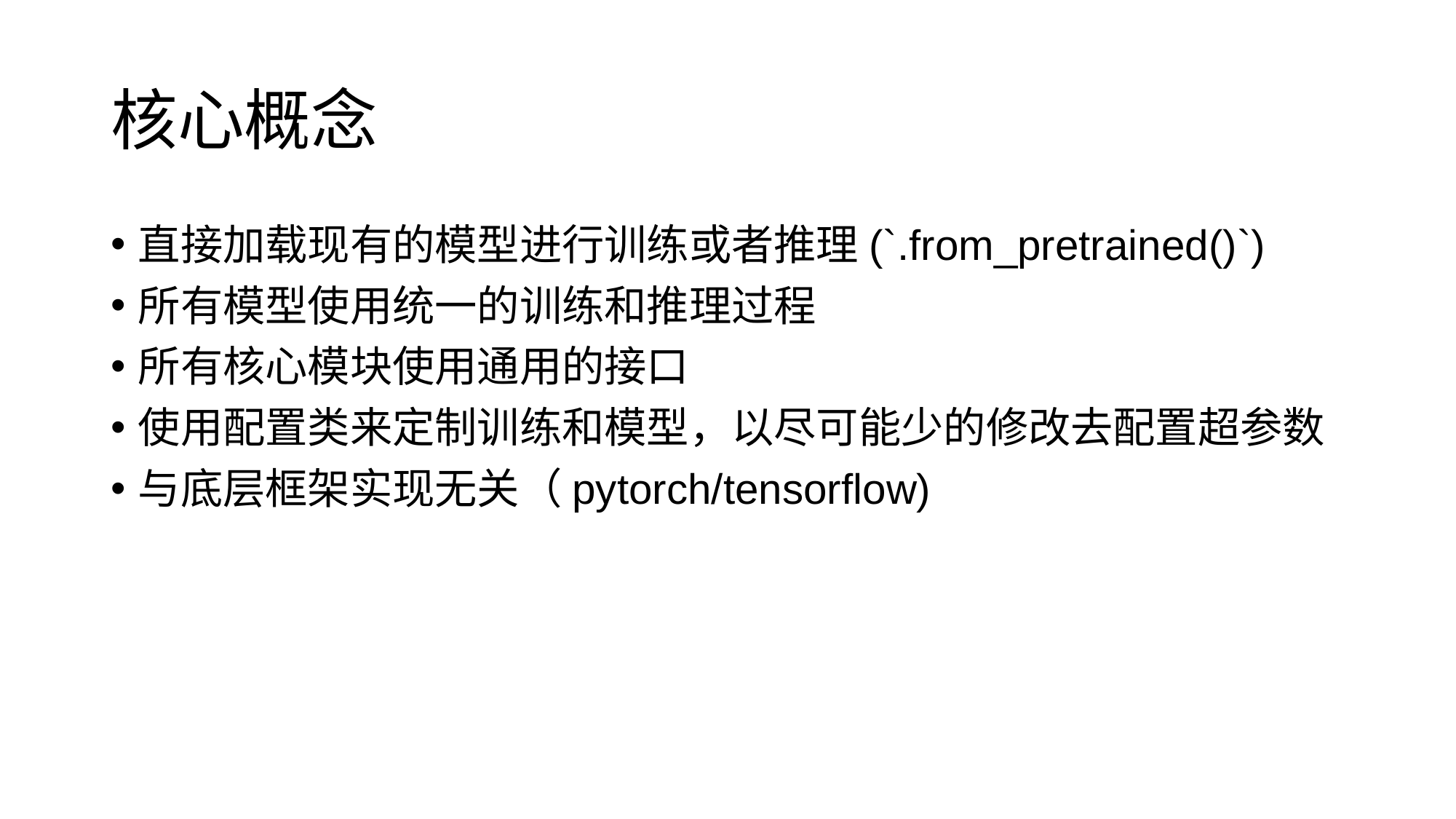

# 核心概念
直接加载现有的模型进行训练或者推理(`.from_pretrained()`)
所有模型使用统一的训练和推理过程
所有核心模块使用通用的接口
使用配置类来定制训练和模型，以尽可能少的修改去配置超参数
与底层框架实现无关（pytorch/tensorflow)